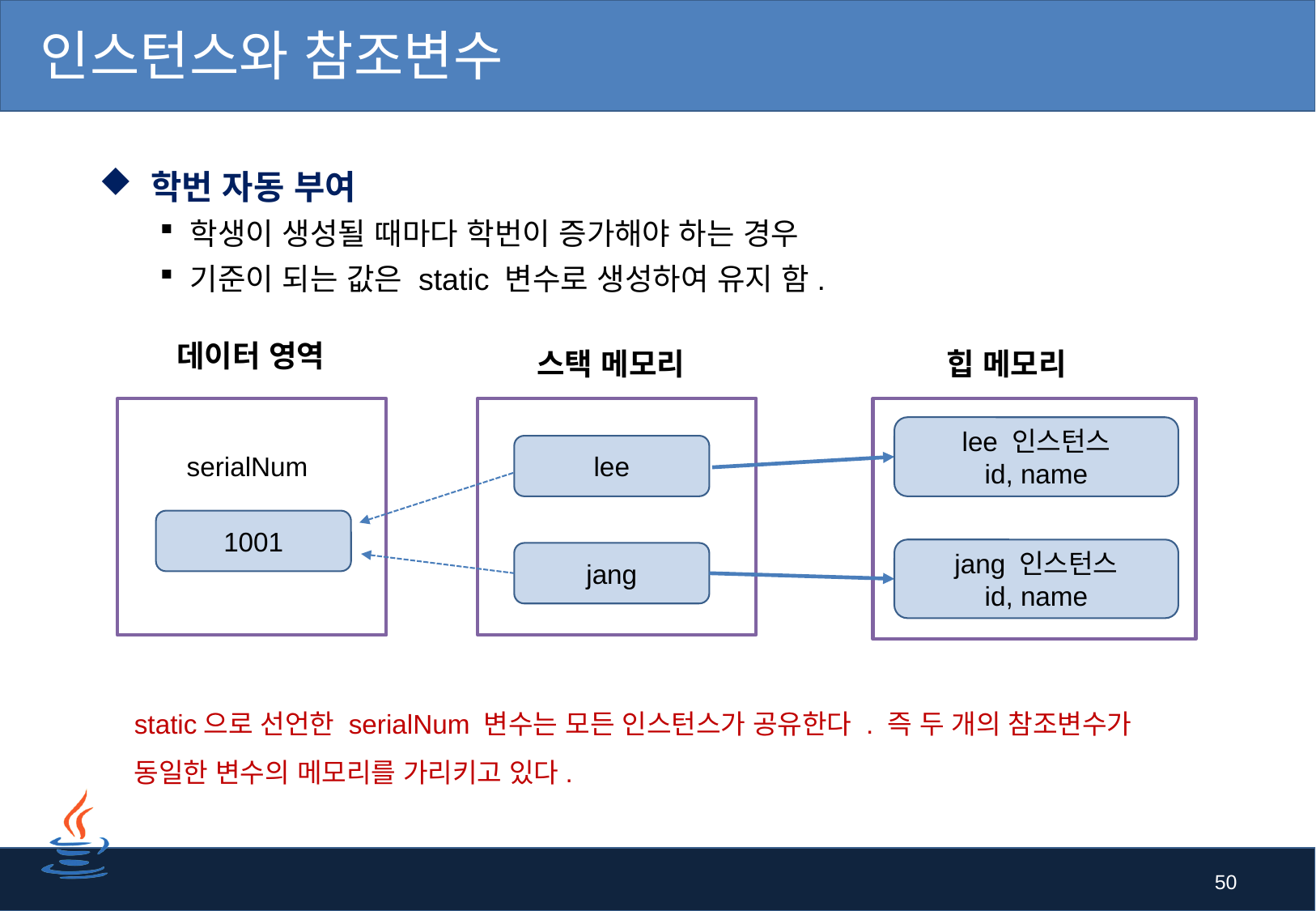

# 인스턴스와 참조변수
 학번 자동 부여
학생이 생성될 때마다 학번이 증가해야 하는 경우
기준이 되는 값은 static 변수로 생성하여 유지 함.

데이터 영역
스택 메모리
힙 메모리

lee 인스턴스
id, name
lee
serialNum
1001
jang 인스턴스
id, name
jang
static으로 선언한 serialNum 변수는 모든 인스턴스가 공유한다 . 즉 두 개의 참조변수가 동일한 변수의 메모리를 가리키고 있다.
50